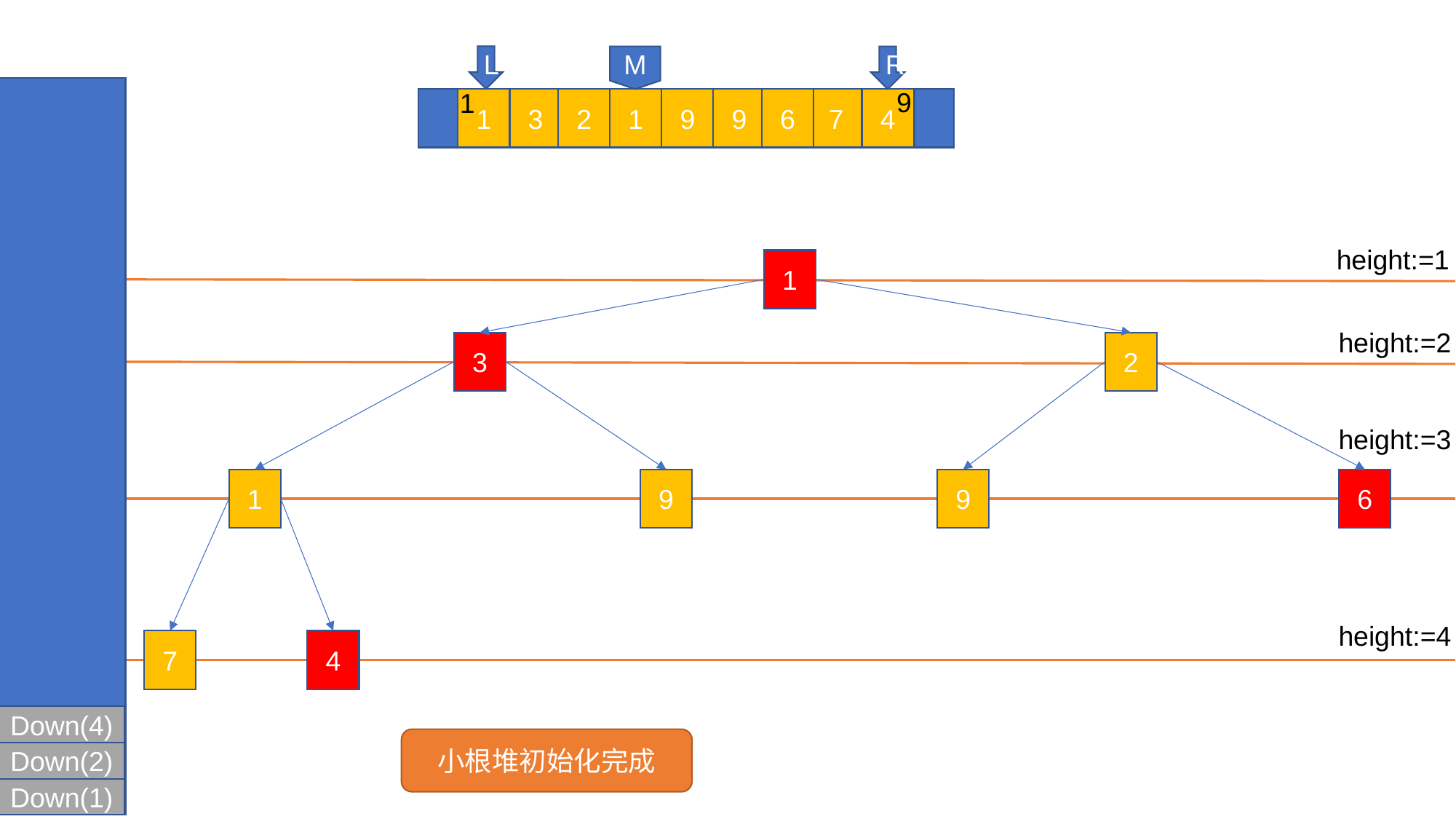

L
M
R

9
1

1

3
2
1
9
9
6
7
4

height:=1
1
height:=2
3
2
height:=3
1
9
9
6
height:=4
7
4
Down(4)
小根堆初始化完成
Down(2)
Down(1)